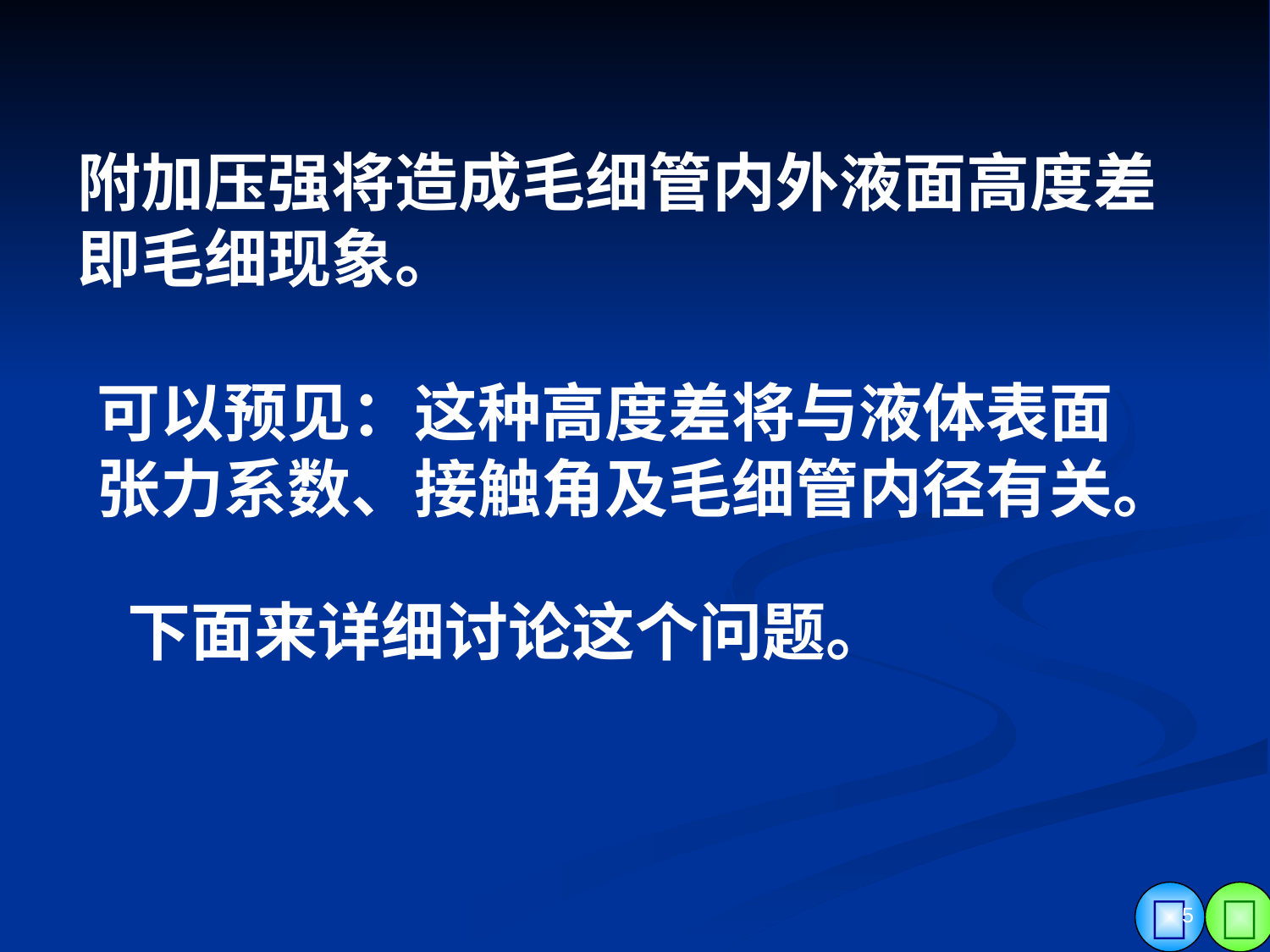

附加压强将造成毛细管内外液面高度差即毛细现象。
可以预见：这种高度差将与液体表面张力系数、接触角及毛细管内径有关。
下面来详细讨论这个问题。
5